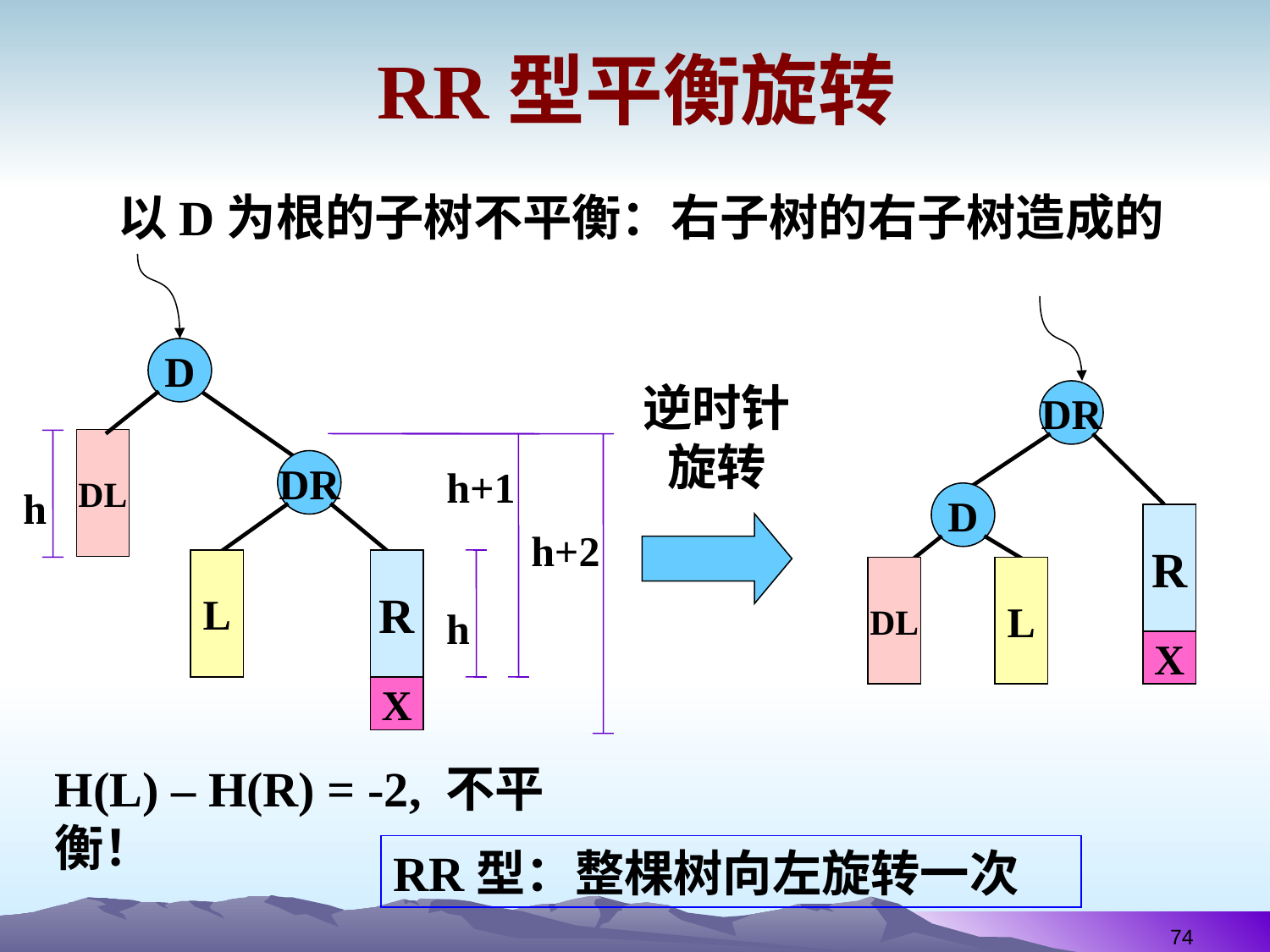

# RR型平衡旋转
以D为根的子树不平衡：右子树的右子树造成的
DR

D
R

DL
L
X
D
逆时针旋转

DL

h

h+1

h+2

DR

L
R

h
X
H(L) – H(R) = -2, 不平衡！
RR型：整棵树向左旋转一次
74